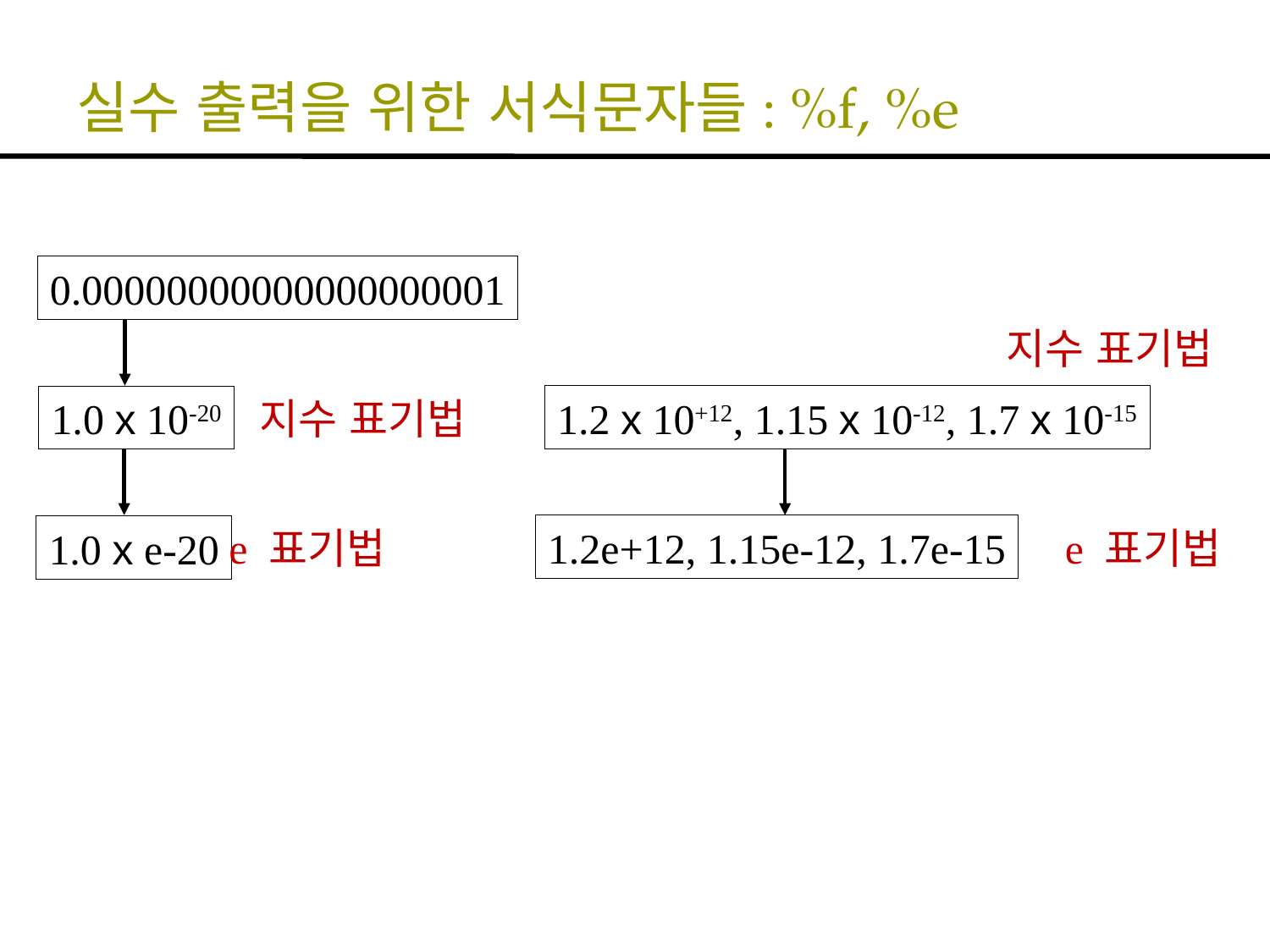

# 실수 출력을 위한 서식문자들: %f, %e
0.00000000000000000001
지수 표기법
지수 표기법
1.2 x 10+12, 1.15 x 10-12, 1.7 x 10-15
1.0 x 10-20
e 표기법
e 표기법
1.2e+12, 1.15e-12, 1.7e-15
1.0 x e-20